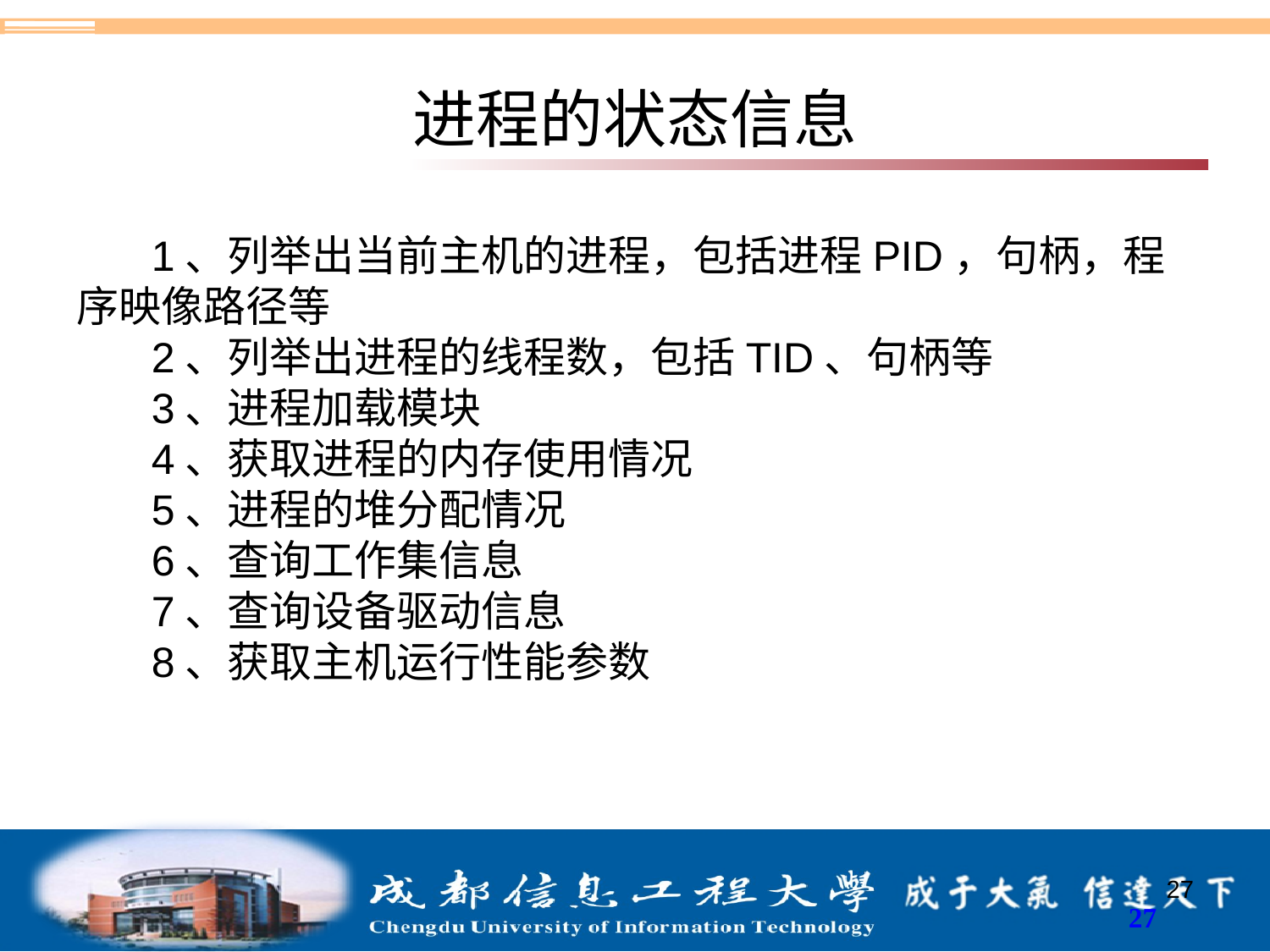

# 进程的状态信息
1、列举出当前主机的进程，包括进程PID，句柄，程序映像路径等
2、列举出进程的线程数，包括TID、句柄等
3、进程加载模块
4、获取进程的内存使用情况
5、进程的堆分配情况
6、查询工作集信息
7、查询设备驱动信息
8、获取主机运行性能参数